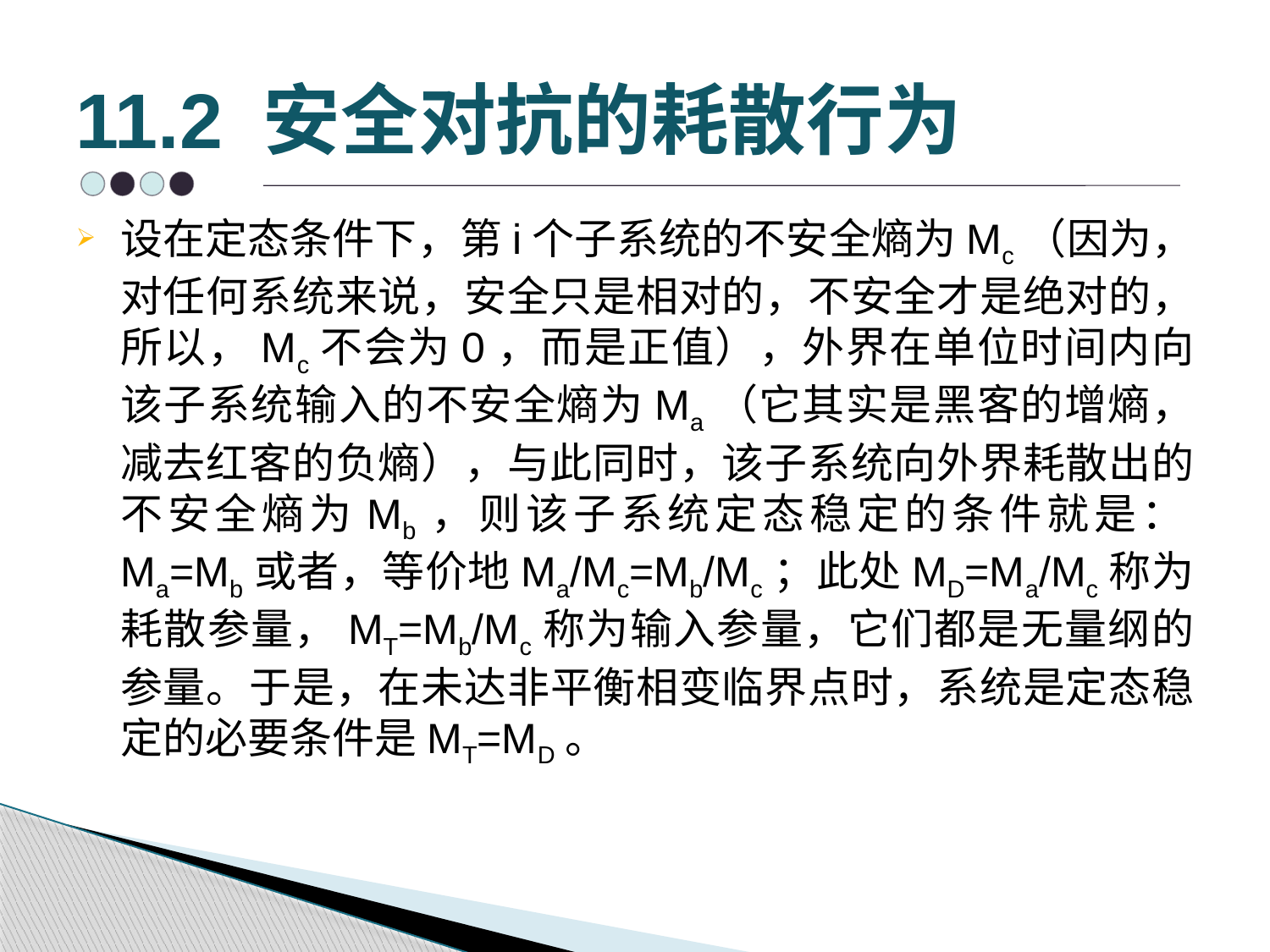

# 11.2 安全对抗的耗散行为

设在定态条件下，第i个子系统的不安全熵为Mc（因为，对任何系统来说，安全只是相对的，不安全才是绝对的，所以，Mc不会为0，而是正值），外界在单位时间内向该子系统输入的不安全熵为Ma（它其实是黑客的增熵，减去红客的负熵），与此同时，该子系统向外界耗散出的不安全熵为Mb，则该子系统定态稳定的条件就是：Ma=Mb或者，等价地Ma/Mc=Mb/Mc；此处MD=Ma/Mc称为耗散参量，MT=Mb/Mc称为输入参量，它们都是无量纲的参量。于是，在未达非平衡相变临界点时，系统是定态稳定的必要条件是MT=MD。